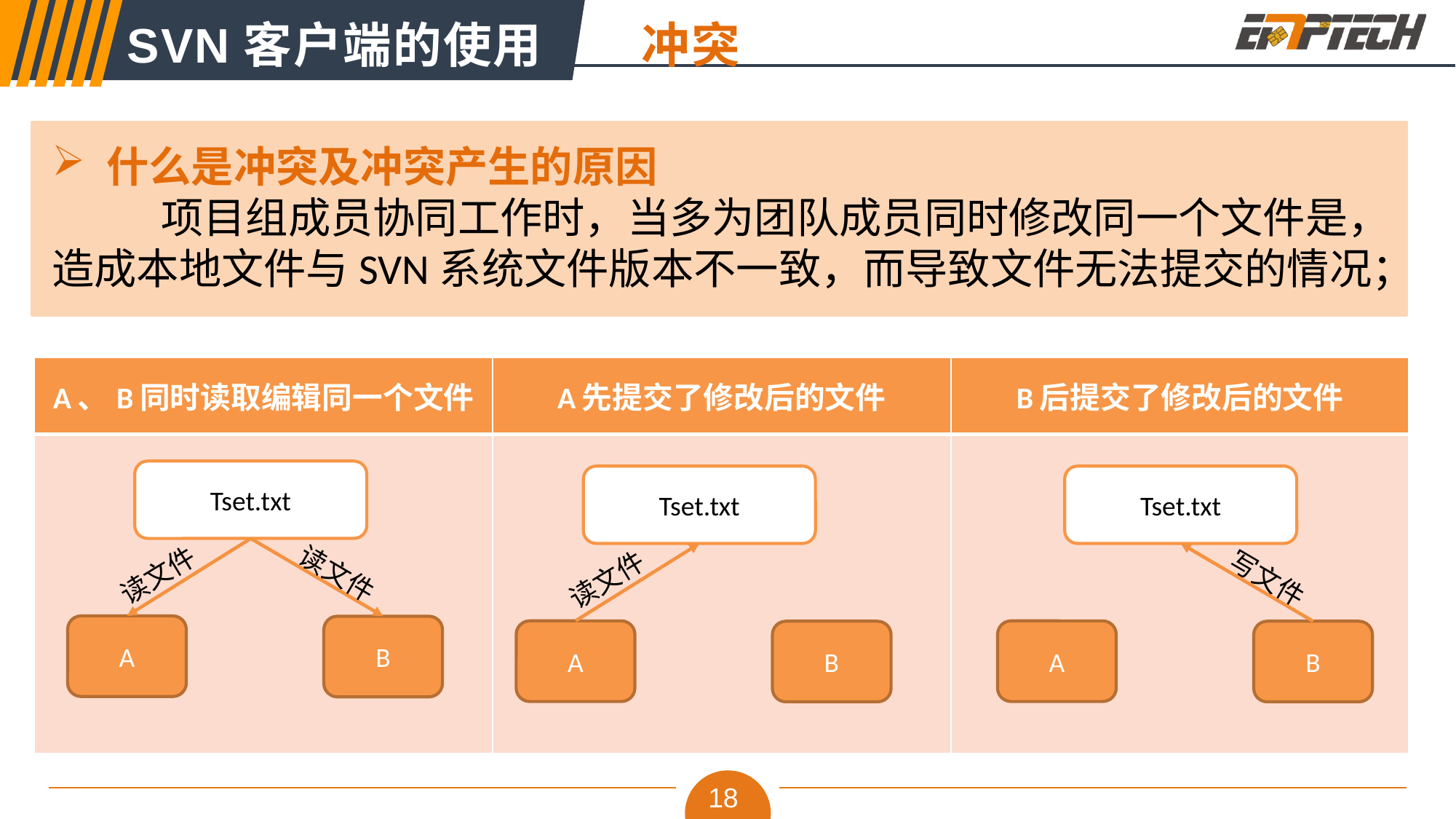

SVN客户端的使用   C冲突

什么是冲突及冲突产生的原因
	项目组成员协同工作时，当多为团队成员同时修改同一个文件是，造成本地文件与SVN系统文件版本不一致，而导致文件无法提交的情况；
| A、B同时读取编辑同一个文件 | A先提交了修改后的文件 | B后提交了修改后的文件 |
| --- | --- | --- |
|  |  |  |
Tset.txt
Tset.txt
Tset.txt
读文件
读文件
写文件
读文件
A
B
A
A
B
B